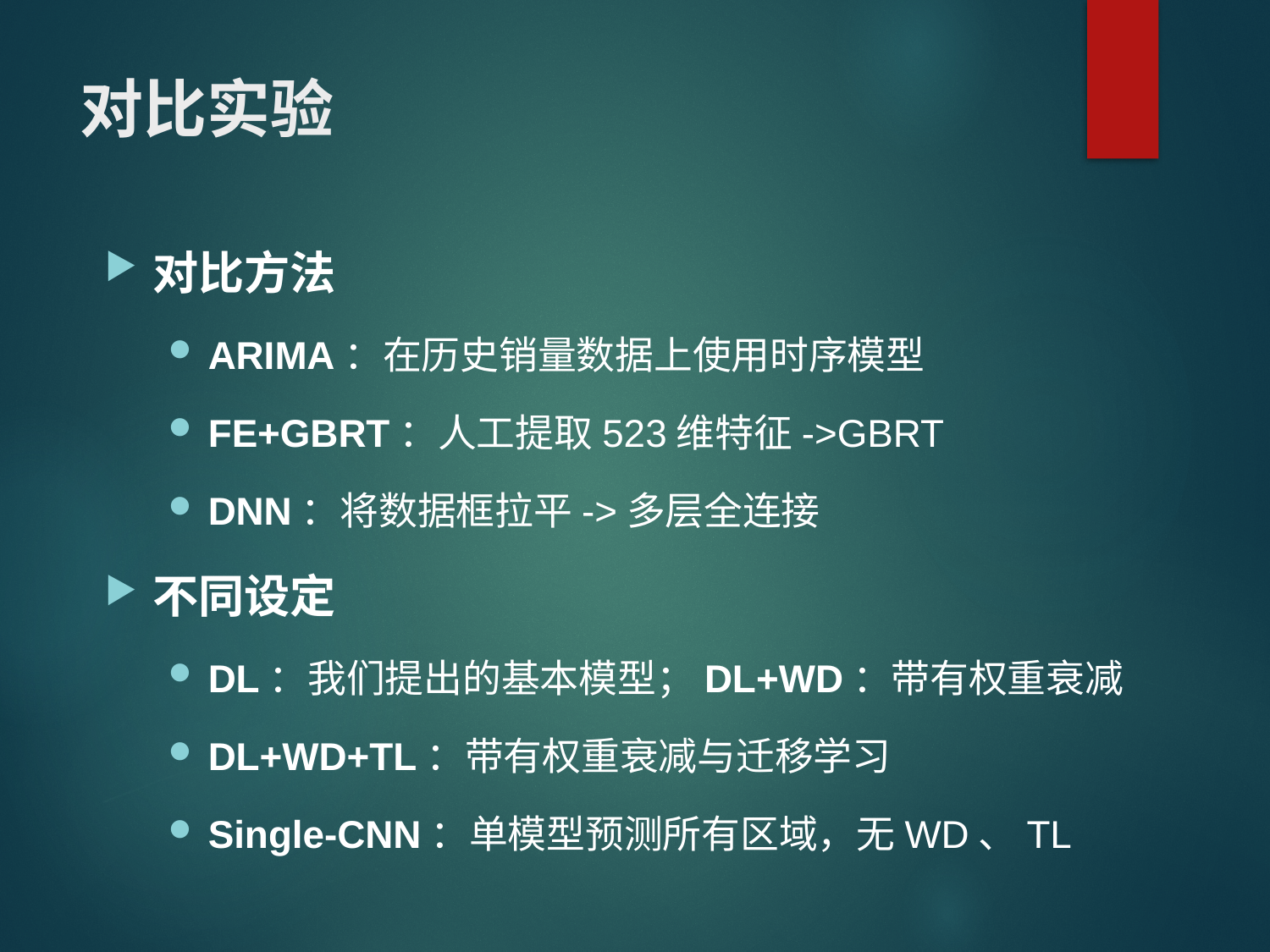

# 对比实验
对比方法
ARIMA：在历史销量数据上使用时序模型
FE+GBRT：人工提取523维特征->GBRT
DNN：将数据框拉平->多层全连接
不同设定
DL：我们提出的基本模型；DL+WD：带有权重衰减
DL+WD+TL：带有权重衰减与迁移学习
Single-CNN：单模型预测所有区域，无WD、TL